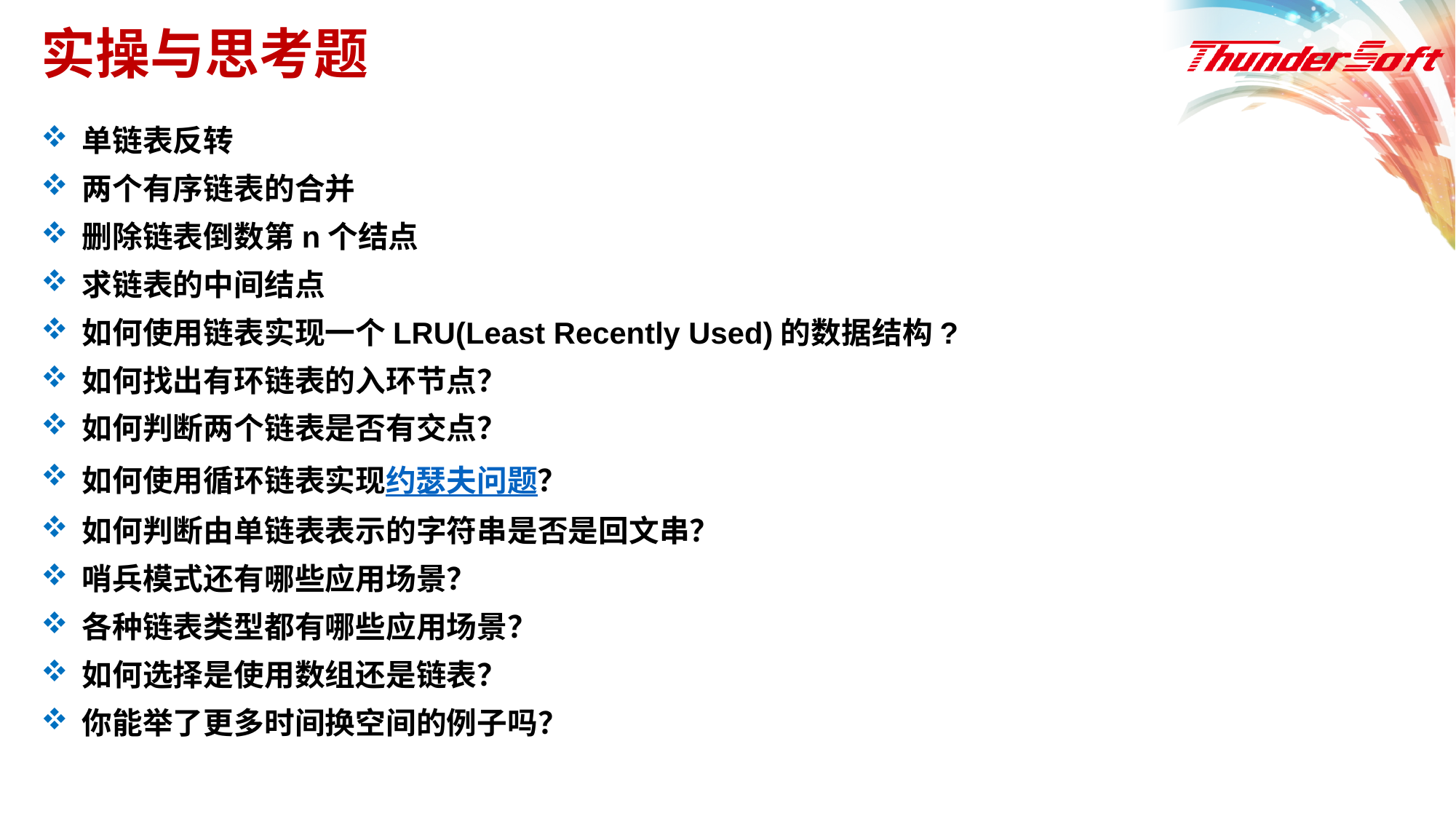

# 实操与思考题
单链表反转
两个有序链表的合并
删除链表倒数第n个结点
求链表的中间结点
如何使用链表实现一个LRU(Least Recently Used)的数据结构?
如何找出有环链表的入环节点？
如何判断两个链表是否有交点？
如何使用循环链表实现约瑟夫问题？
如何判断由单链表表示的字符串是否是回文串？
哨兵模式还有哪些应用场景？
各种链表类型都有哪些应用场景？
如何选择是使用数组还是链表？
你能举了更多时间换空间的例子吗？